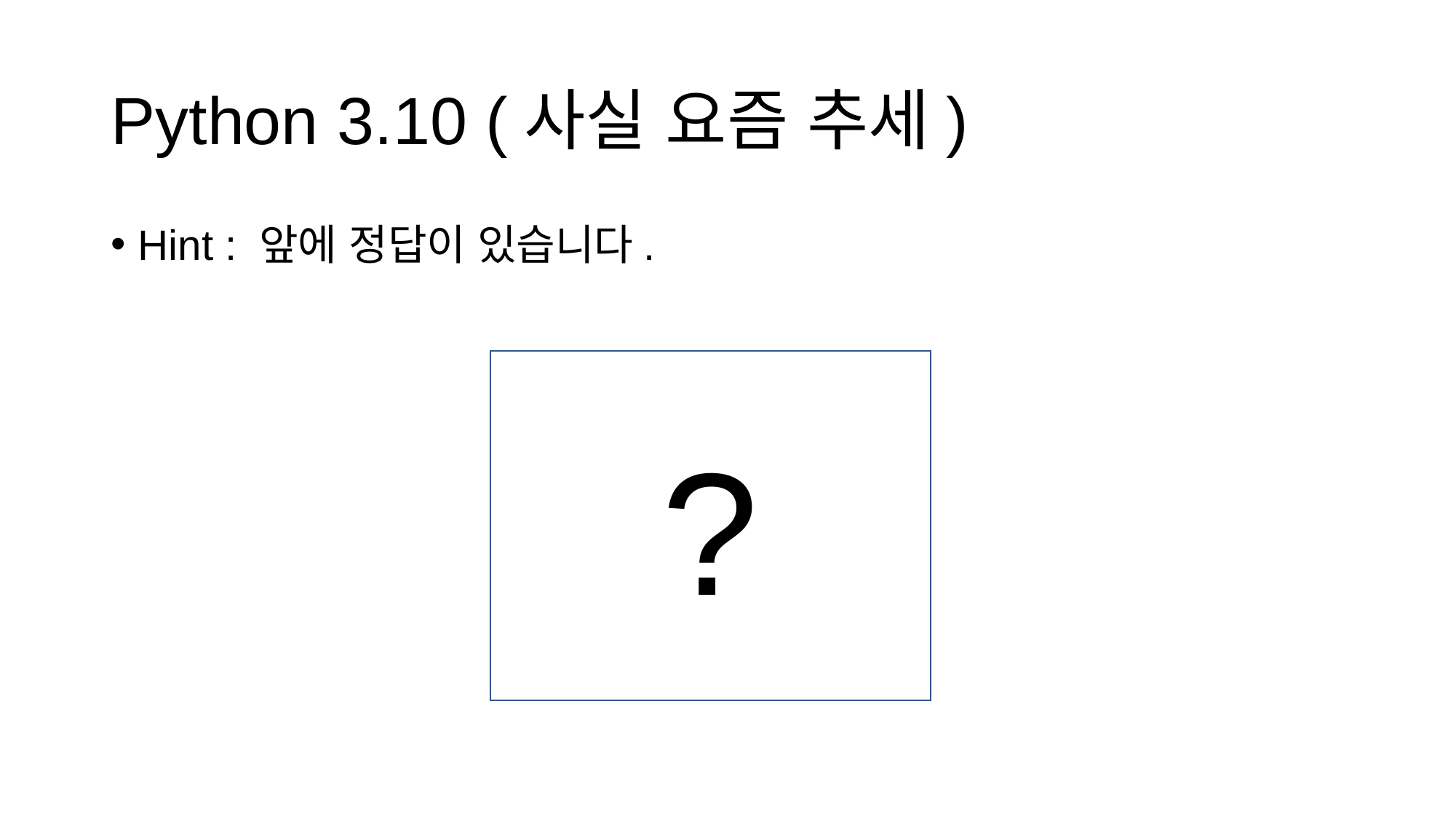

# Python 3.10 (사실 요즘 추세)
Hint : 앞에 정답이 있습니다.
?
Annotation and hinting